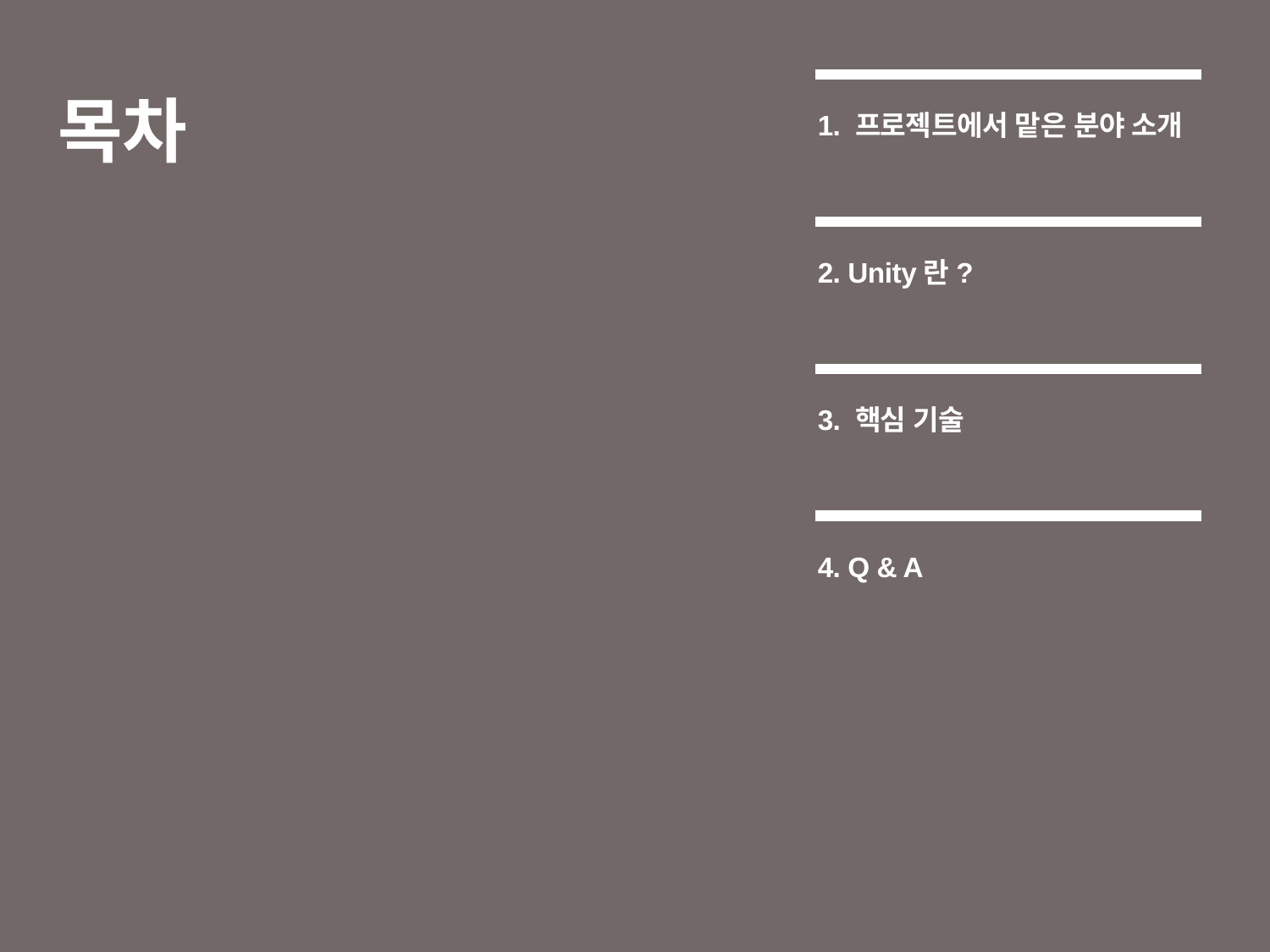

# 목차
1. 프로젝트에서 맡은 분야 소개
2. Unity란?
3. 핵심 기술
4. Q & A